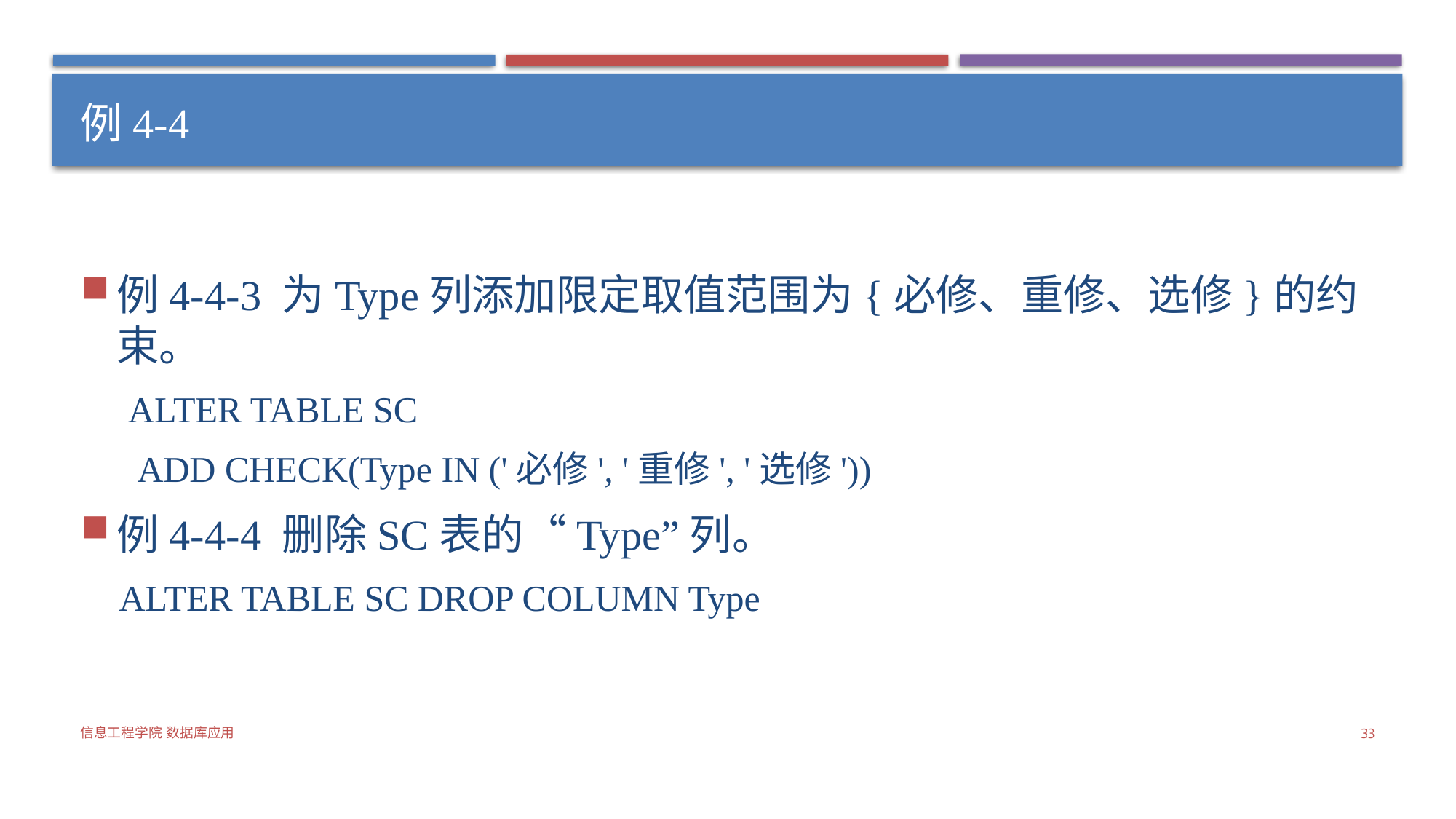

# 例4-4
例4-4-3 为Type列添加限定取值范围为{必修、重修、选修}的约束。
 ALTER TABLE SC
  ADD CHECK(Type IN ('必修', '重修', '选修'))
例4-4-4 删除SC表的“Type”列。
ALTER TABLE SC DROP COLUMN Type
信息工程学院 数据库应用
33